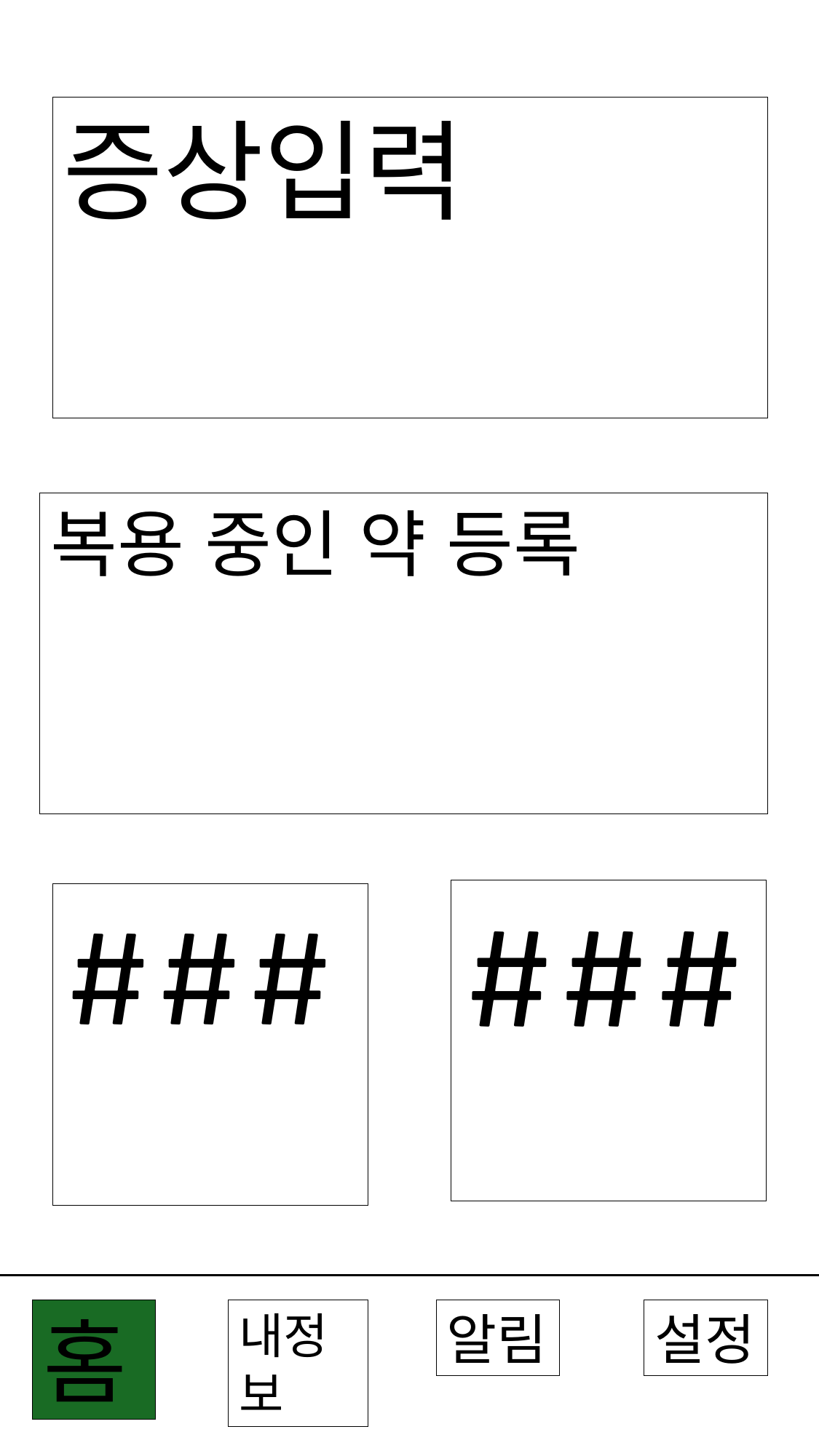

증상입력
복용 중인 약 등록

###
###
내정보
알림
홈
설정